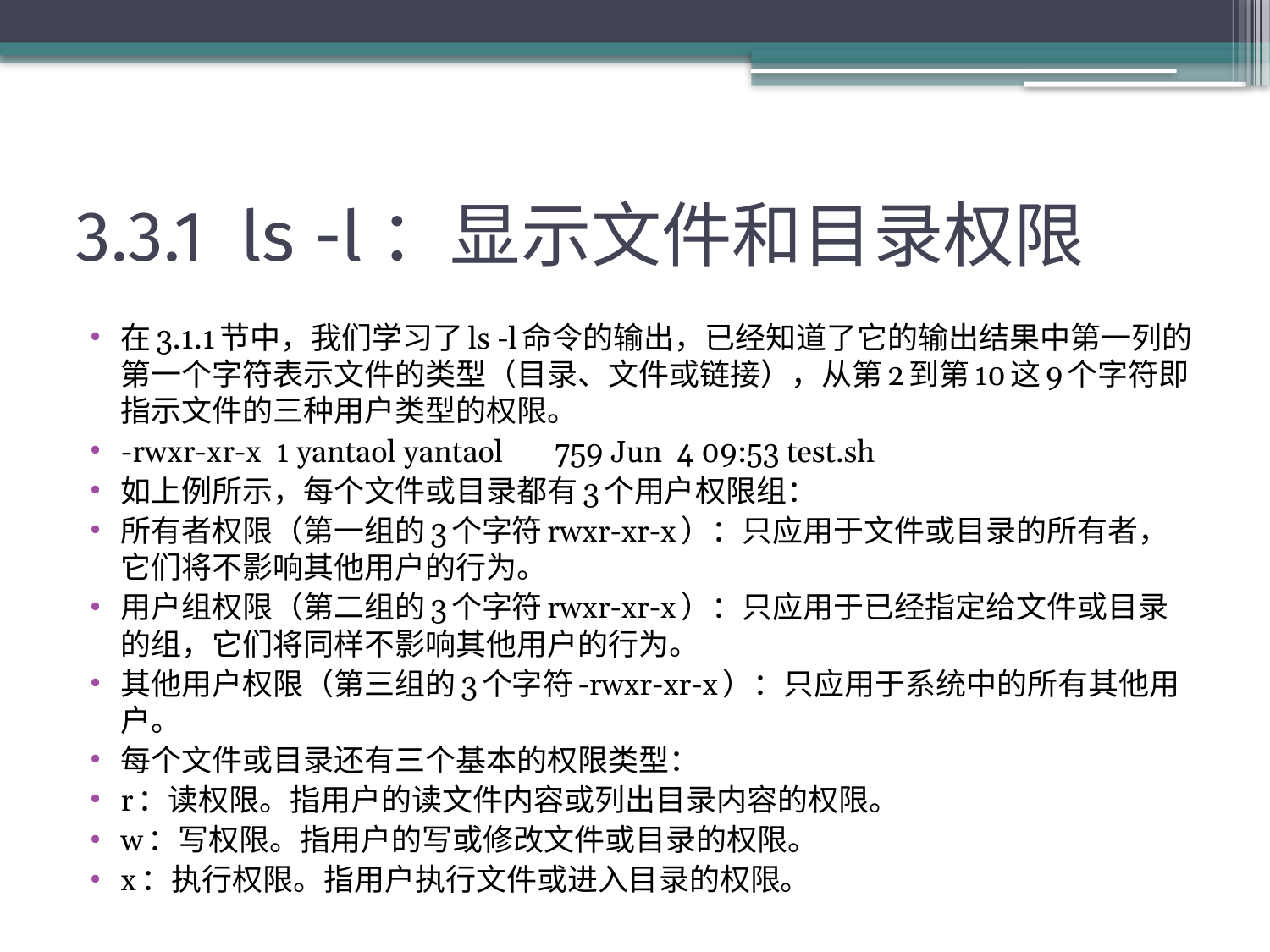

# 3.3.1  ls -l：显示文件和目录权限
在3.1.1节中，我们学习了ls -l命令的输出，已经知道了它的输出结果中第一列的第一个字符表示文件的类型（目录、文件或链接），从第2到第10这9个字符即指示文件的三种用户类型的权限。
-rwxr-xr-x  1 yantaol yantaol       759 Jun  4 09:53 test.sh
如上例所示，每个文件或目录都有3个用户权限组：
所有者权限（第一组的3个字符rwxr-xr-x）：只应用于文件或目录的所有者，它们将不影响其他用户的行为。
用户组权限（第二组的3个字符rwxr-xr-x）：只应用于已经指定给文件或目录的组，它们将同样不影响其他用户的行为。
其他用户权限（第三组的3个字符-rwxr-xr-x）：只应用于系统中的所有其他用户。
每个文件或目录还有三个基本的权限类型：
r：读权限。指用户的读文件内容或列出目录内容的权限。
w：写权限。指用户的写或修改文件或目录的权限。
x：执行权限。指用户执行文件或进入目录的权限。